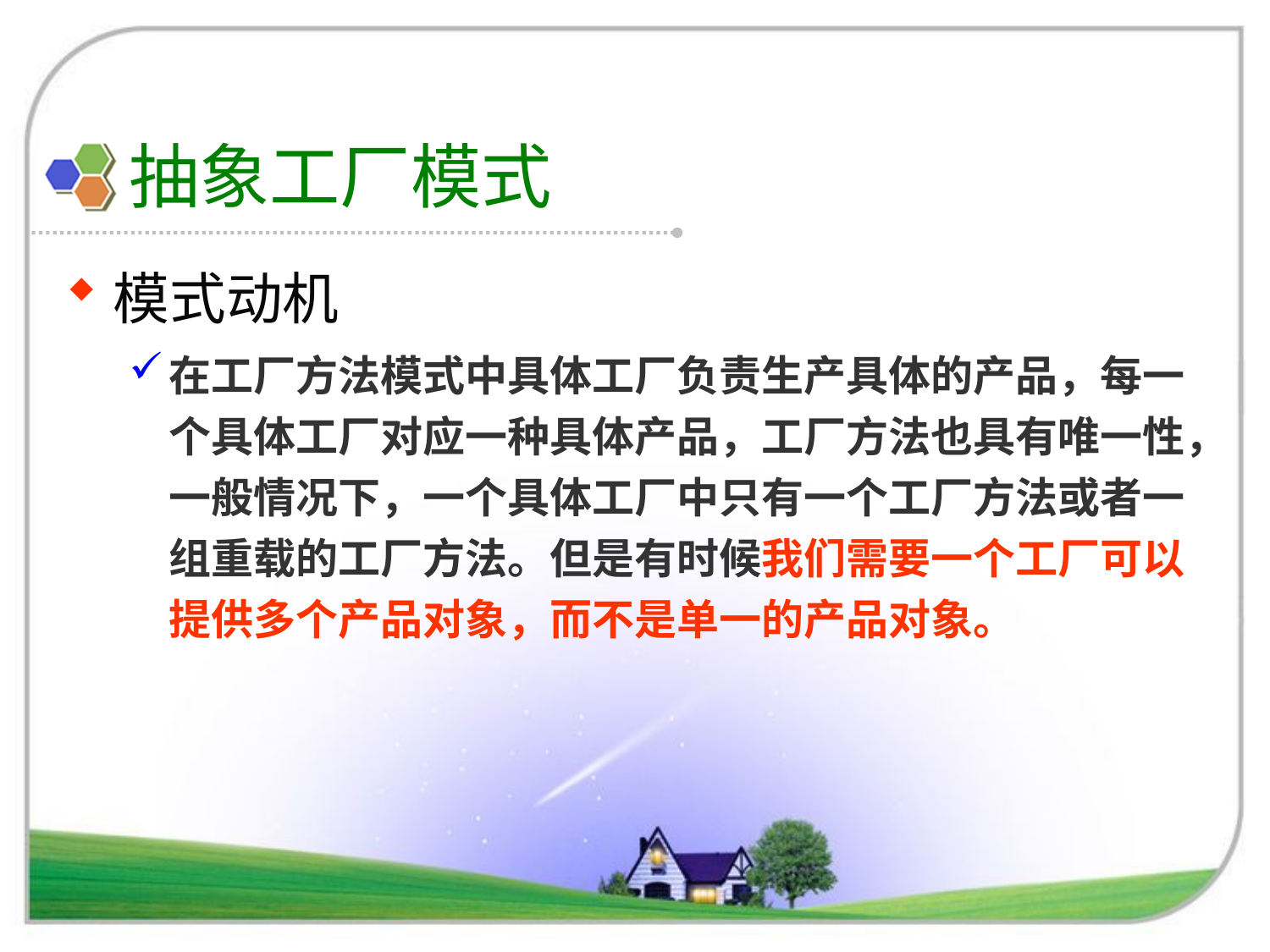

# 抽象工厂模式
模式动机
在工厂方法模式中具体工厂负责生产具体的产品，每一个具体工厂对应一种具体产品，工厂方法也具有唯一性，一般情况下，一个具体工厂中只有一个工厂方法或者一组重载的工厂方法。但是有时候我们需要一个工厂可以提供多个产品对象，而不是单一的产品对象。